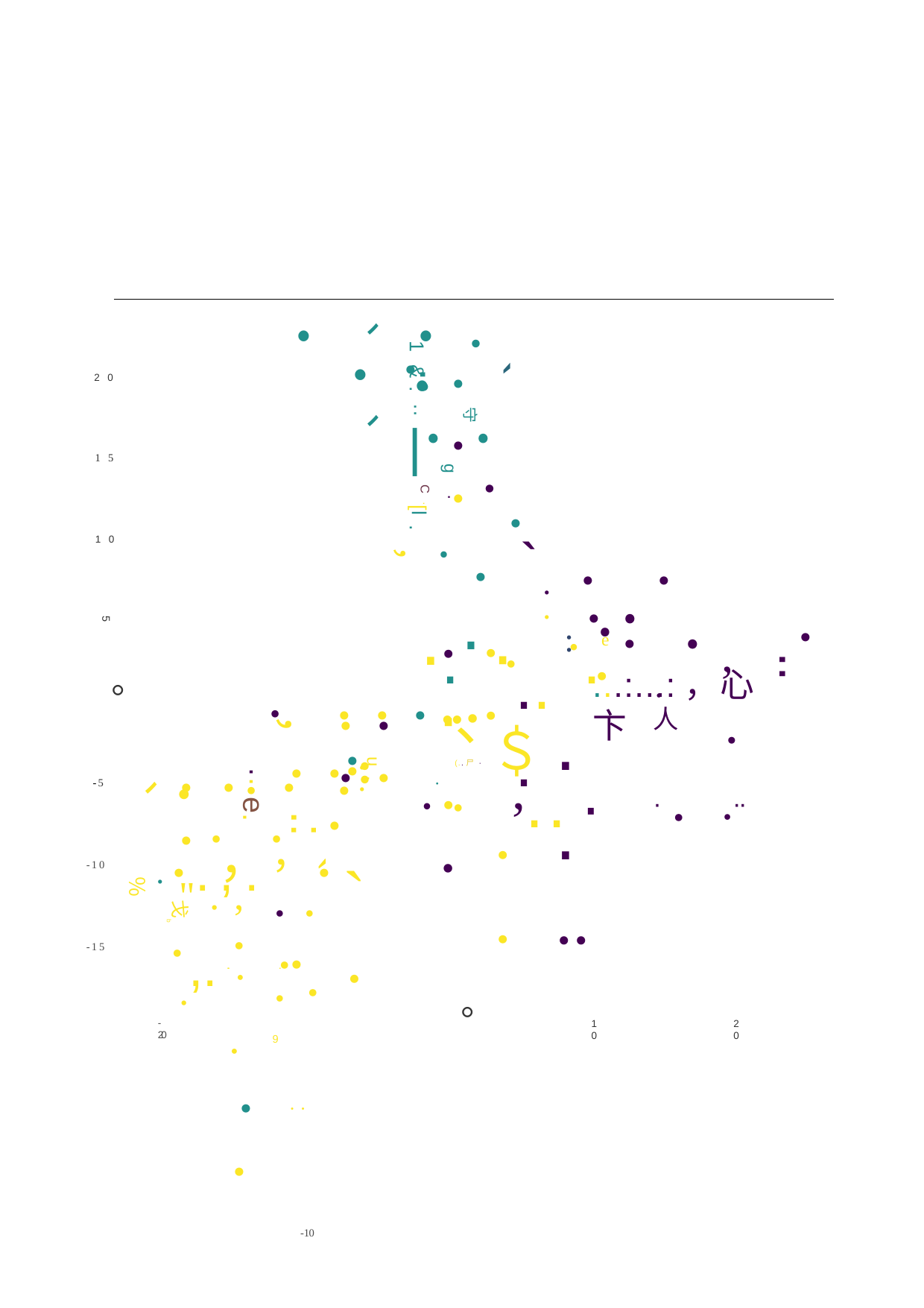

．．、．、．
．
1
｀
．
& :
.
20
．．
··
守
．．一
．．
．
15
g
．｀
C
·
·[l
.
．
10
．，
..·．·.e.·．,..·
．．．
．．
．．
．．
．··．·
·＄.．.．..
5
:
,．.
．
．．
．
、(..尸·
...
..
...:...:，心卞
．人·．··
。
••
．．．．
．．．．，
．
．
u .
．
．．．
．
.:
·· e.
．
．．．．．．
-5
．
．．、
．
．，，．． ．．
"..,,..,.
`·
`
-10
．％
•••．
戈
..．.．．9 ．••	．
-10
b
-15
。
-20
10
20